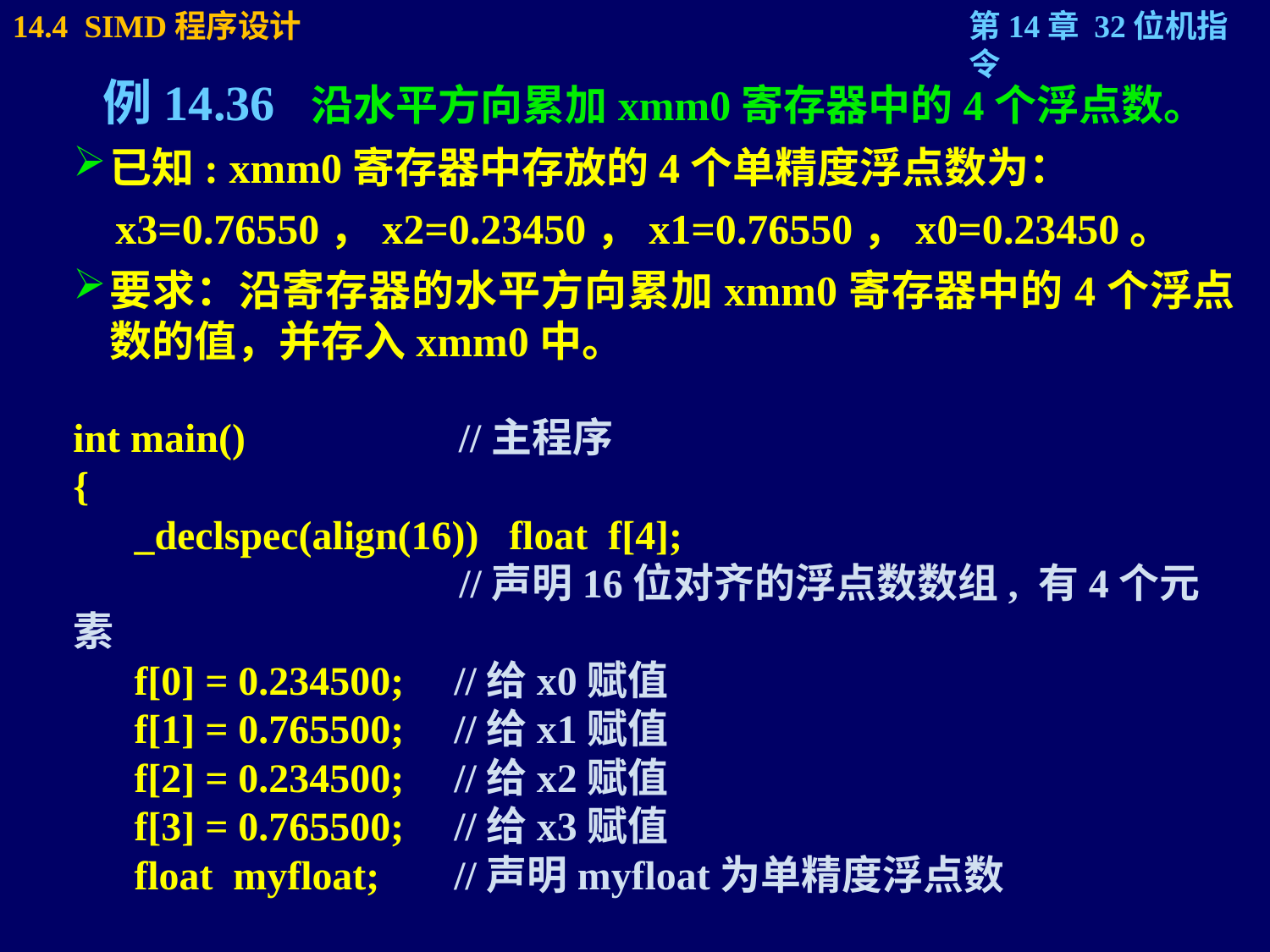

例14.36  沿水平方向累加xmm0寄存器中的4个浮点数。
已知: xmm0寄存器中存放的4个单精度浮点数为：
    x3=0.76550，x2=0.23450，x1=0.76550，x0=0.23450。
要求：沿寄存器的水平方向累加xmm0寄存器中的4个浮点数的值，并存入xmm0中。

int main()	             //主程序
{
      _declspec(align(16))   float  f[4];
                                      //声明16位对齐的浮点数数组, 有4个元素
      f[0] = 0.234500;	//给x0赋值
      f[1] = 0.765500;	//给x1赋值
      f[2] = 0.234500;	//给x2赋值
      f[3] = 0.765500;	//给x3赋值
      float  myfloat;	//声明myfloat为单精度浮点数